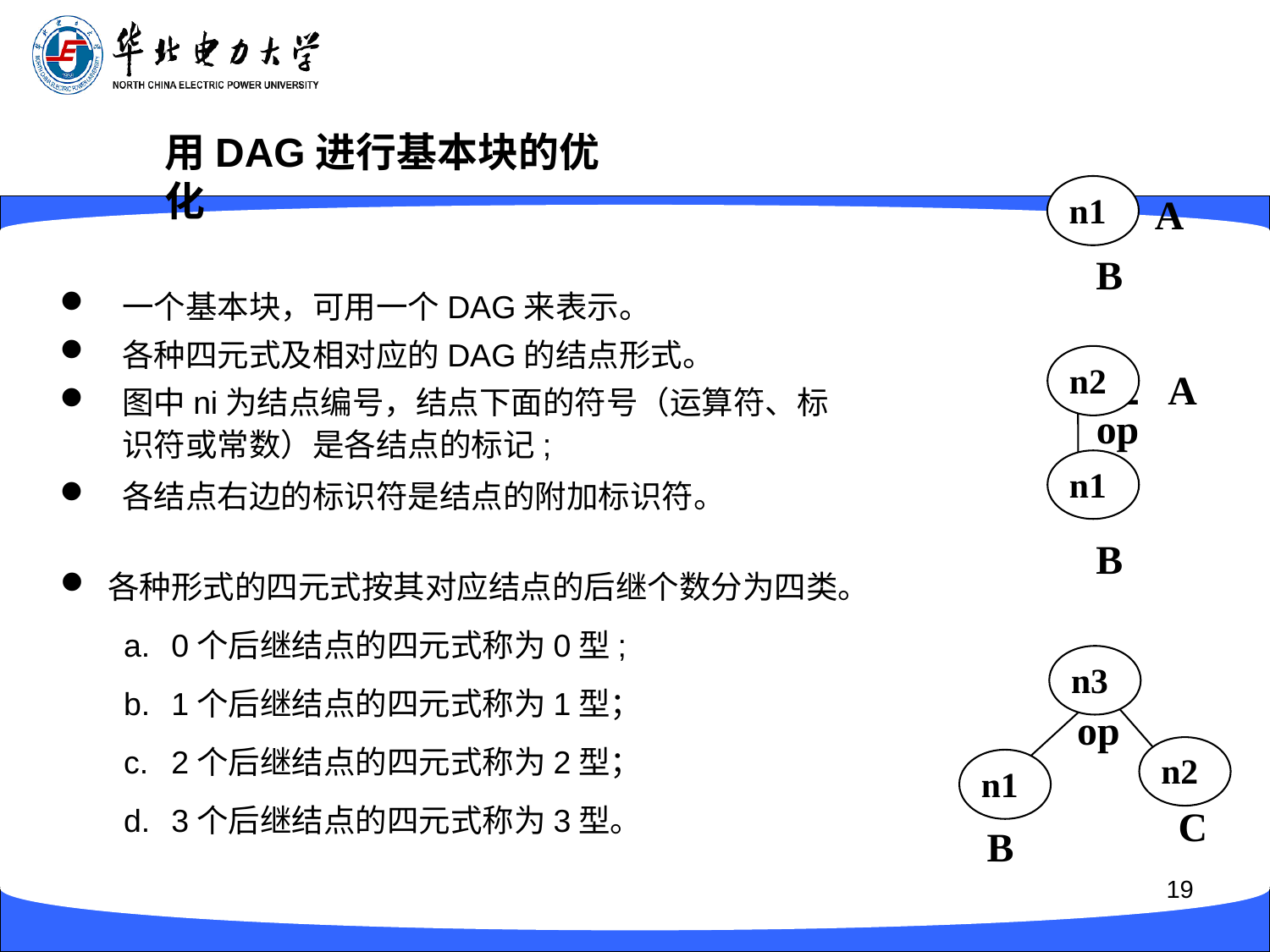

用DAG进行基本块的优化

n1
n1

A
      B
一个基本块，可用一个DAG来表示。
各种四元式及相对应的DAG的结点形式。
图中ni为结点编号，结点下面的符号（运算符、标识符或常数）是各结点的标记;
各结点右边的标识符是结点的附加标识符。

n2
     n2   A

        op

      n1
n1
      B

                                           A
各种形式的四元式按其对应结点的后继个数分为四类。
0个后继结点的四元式称为0型;
1个后继结点的四元式称为1型；
2个后继结点的四元式称为2型；
3个后继结点的四元式称为3型。

n3

op

n2

n1
n2
n1
          C
B
19